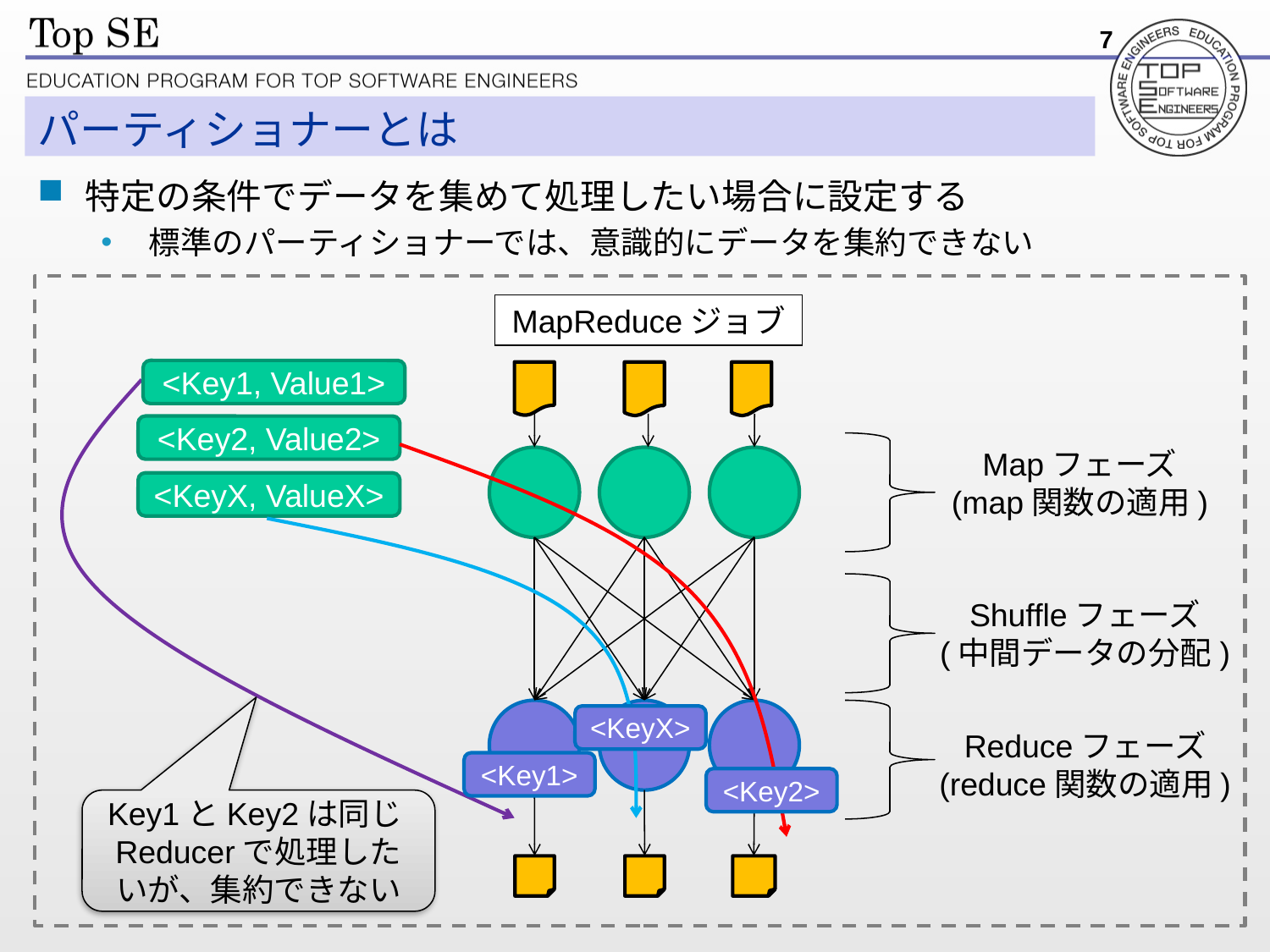

7
# パーティショナーとは
特定の条件でデータを集めて処理したい場合に設定する
標準のパーティショナーでは、意識的にデータを集約できない

MapReduceジョブ
<Key1, Value1>

<Key2, Value2>

Mapフェーズ
(map関数の適用)

<KeyX, ValueX>

Shuffleフェーズ
(中間データの分配)

<KeyX>
Reduceフェーズ
(reduce関数の適用)

<Key1>
<Key2>
Key1とKey2は同じReducerで処理したいが、集約できない